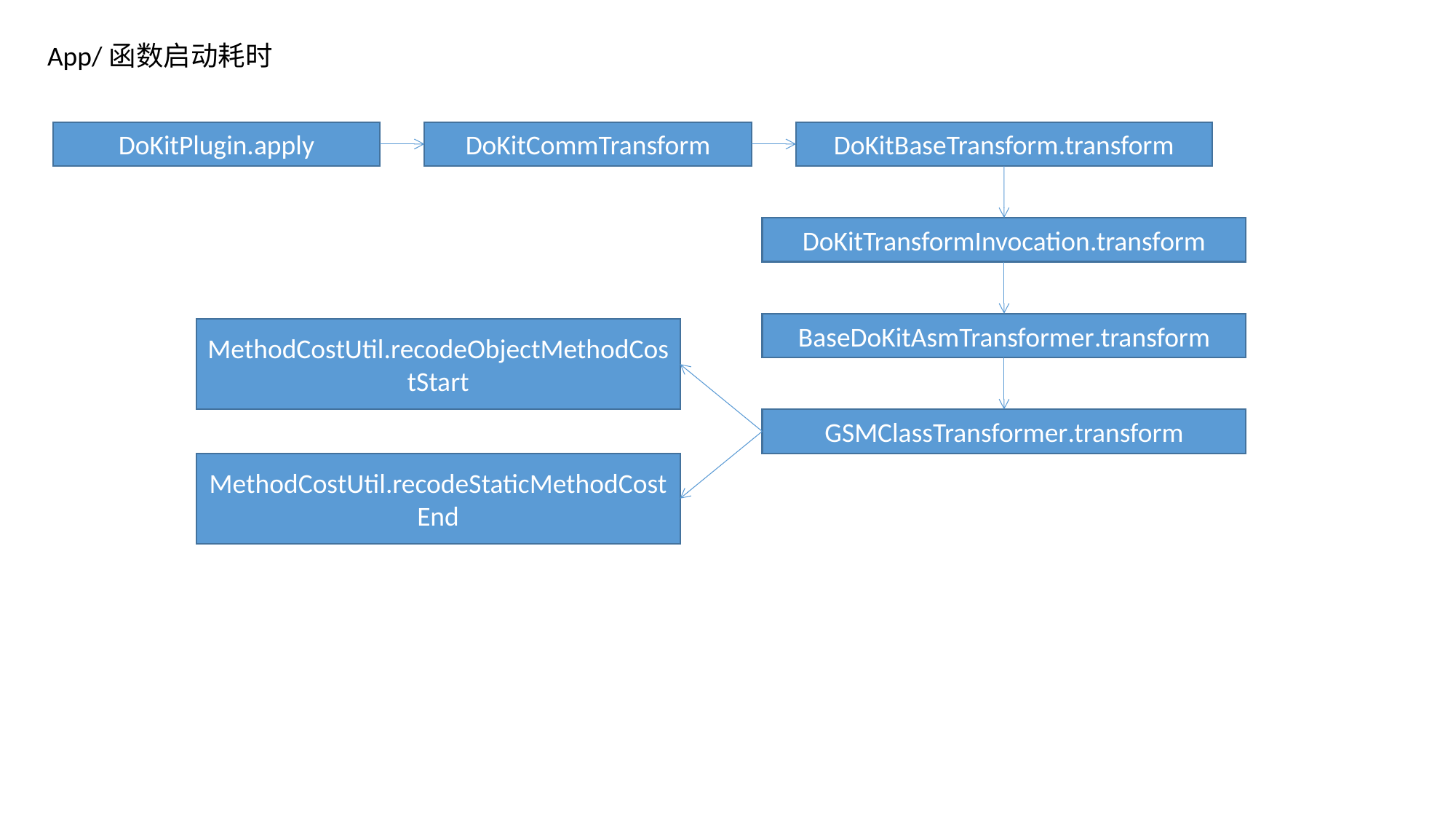

App/函数启动耗时
DoKitPlugin.apply
DoKitCommTransform
DoKitBaseTransform.transform
DoKitTransformInvocation.transform
BaseDoKitAsmTransformer.transform
MethodCostUtil.recodeObjectMethodCostStart
GSMClassTransformer.transform
MethodCostUtil.recodeStaticMethodCostEnd